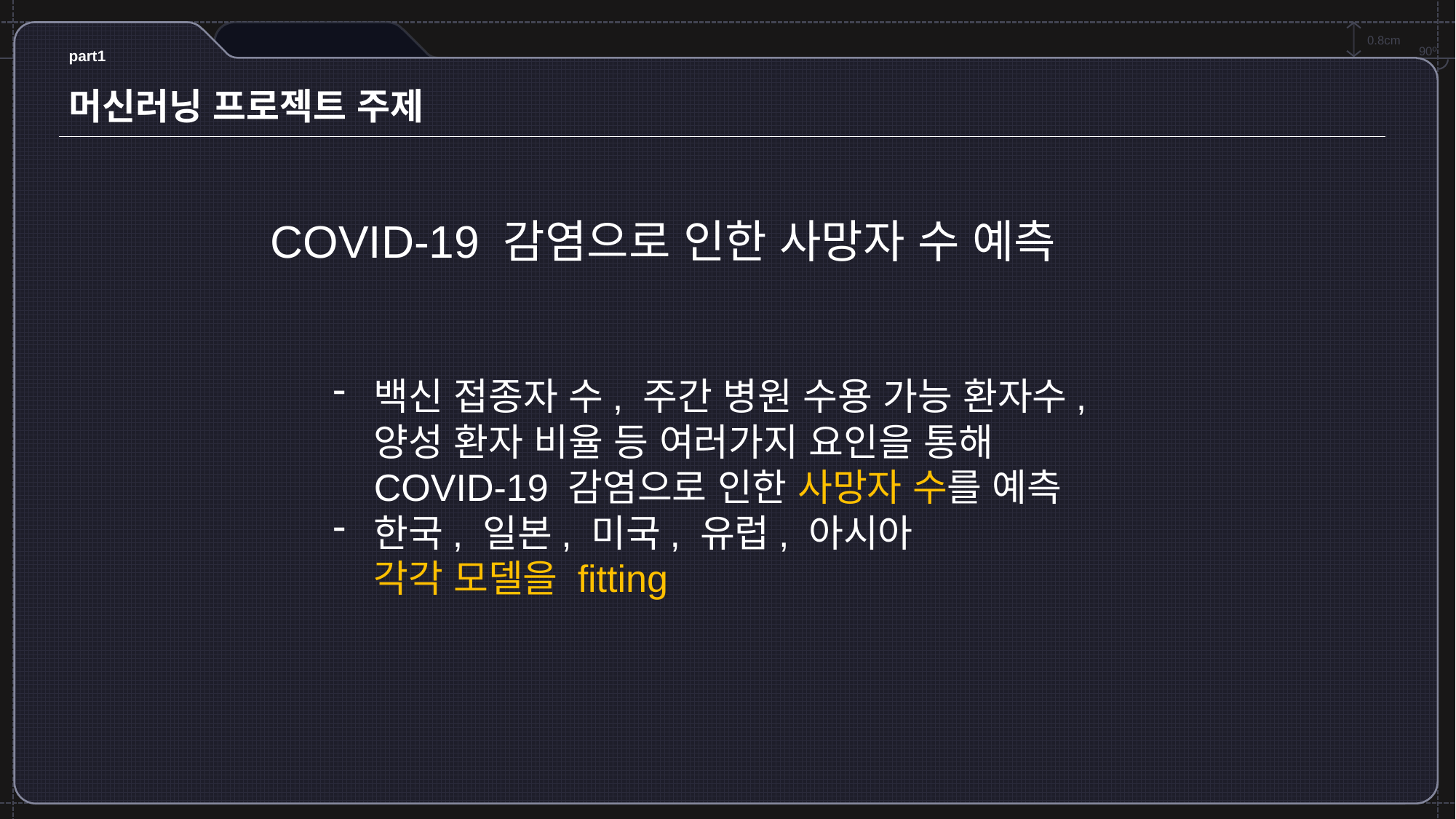

0.8cm
90º

part1

머신러닝 프로젝트 주제
COVID-19 감염으로 인한 사망자 수 예측
백신 접종자 수, 주간 병원 수용 가능 환자수, 양성 환자 비율 등 여러가지 요인을 통해 COVID-19 감염으로 인한 사망자 수를 예측
한국, 일본, 미국, 유럽, 아시아
   각각 모델을 fitting